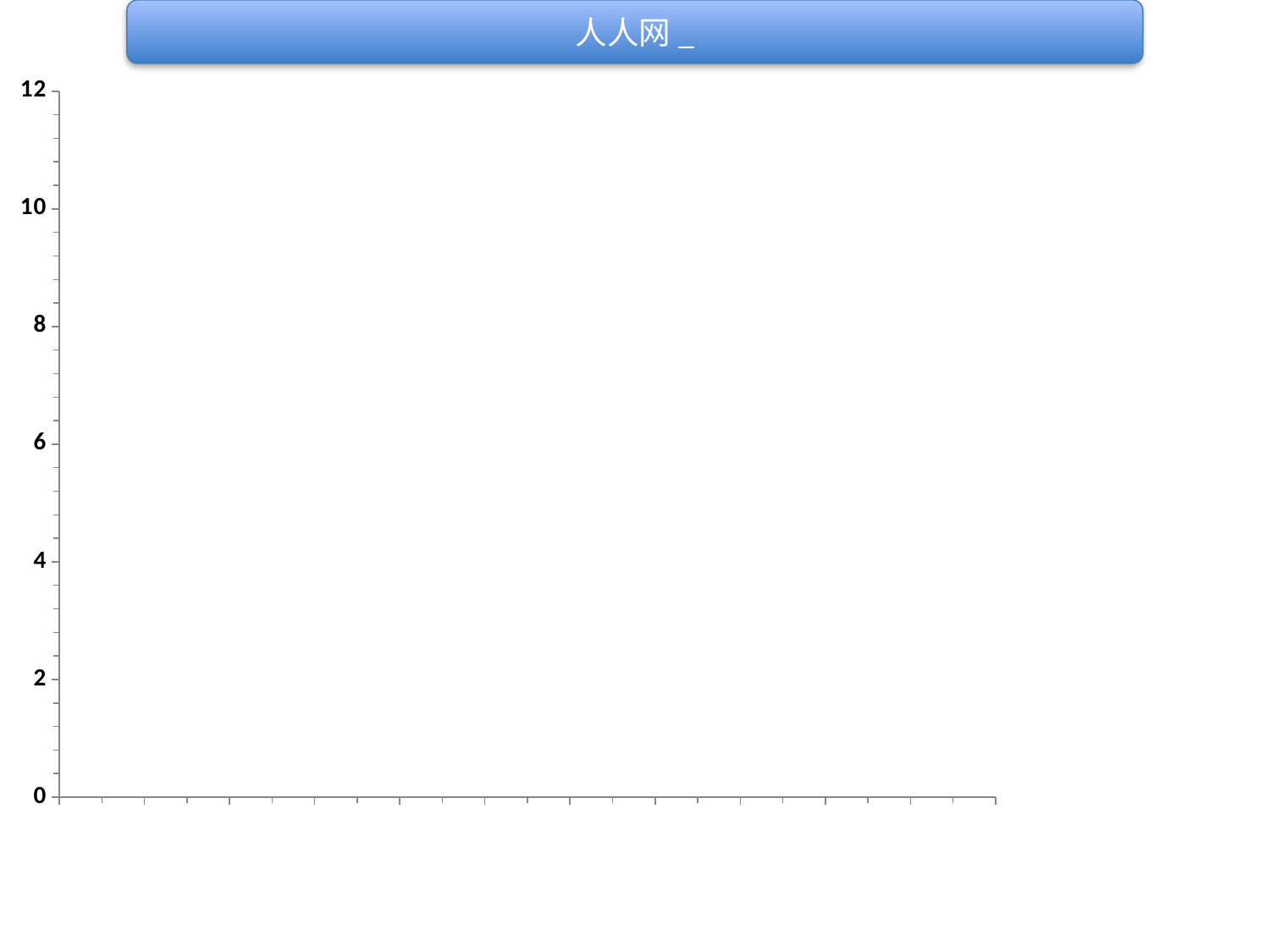

人人网_

### Chart

| Category | uv |
|---|---|